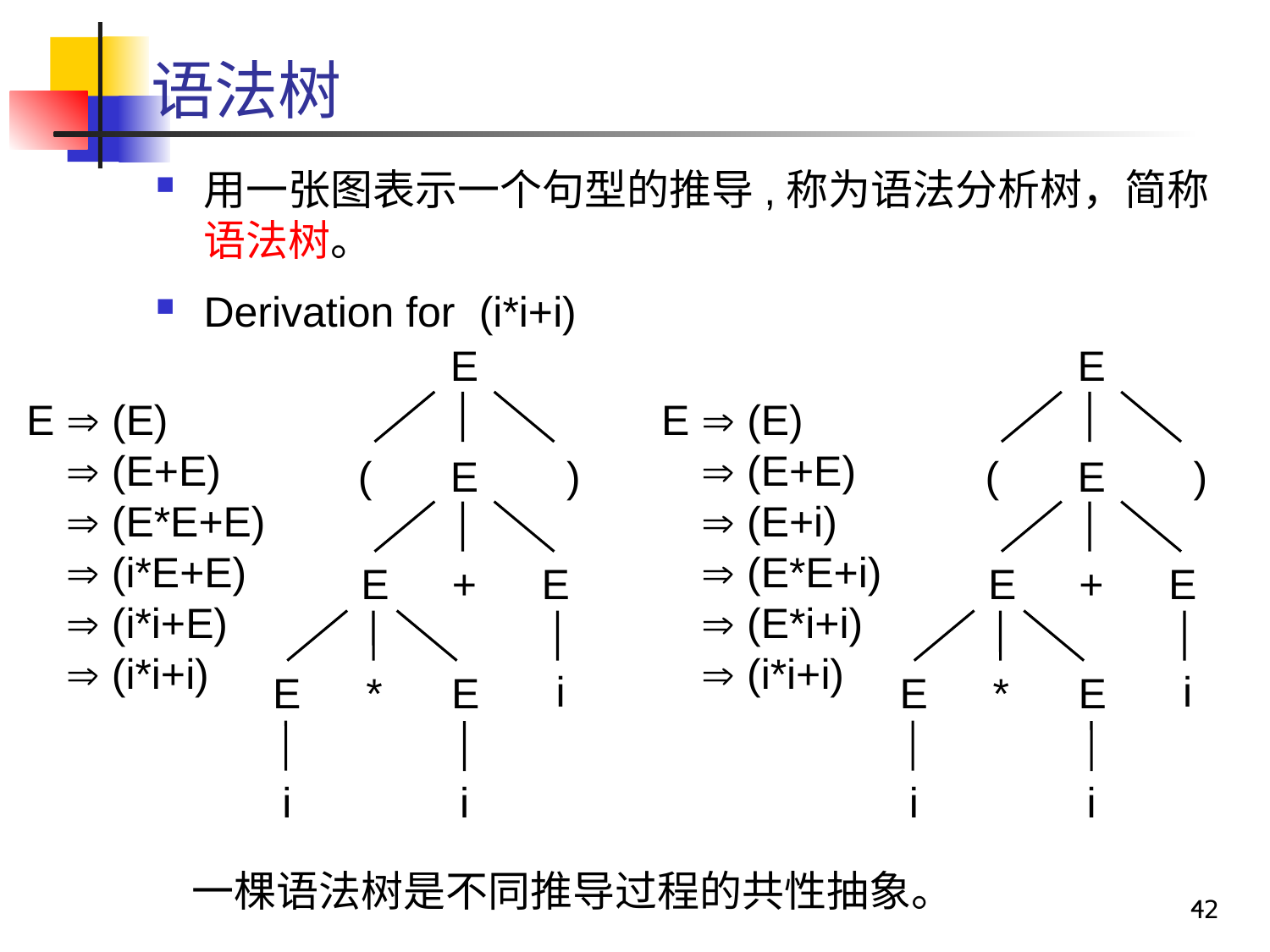

# 语法树
用一张图表示一个句型的推导,称为语法分析树，简称语法树。
Derivation for  (i*i+i)

E

(
E
)
E

(
E
)
  E ⇒ (E)
⇒ (E+E)
⇒ (E*E+E)
⇒ (i*E+E)
⇒ (i*i+E)
⇒ (i*i+i)

  E ⇒ (E)
⇒ (E+E)
⇒ (E+i)
⇒ (E*E+i)
⇒ (E*i+i)
⇒ (i*i+i)

E
+
E

E
+
E

E
*
E

i

E
*
E

i

i

i

i

i
一棵语法树是不同推导过程的共性抽象。
42